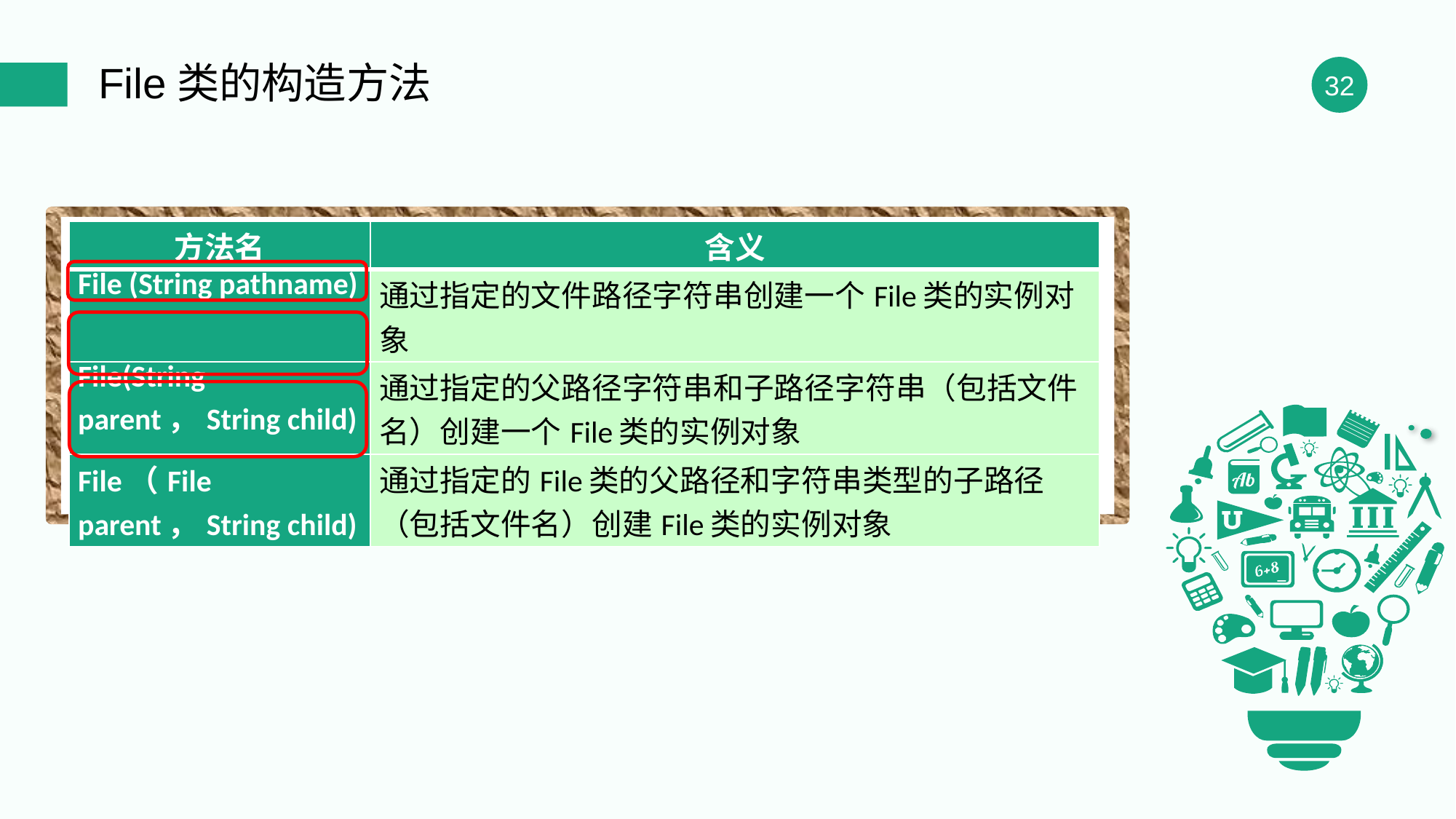

File类的构造方法

| 方法名 | 含义 |
| --- | --- |
| File (String pathname) | 通过指定的文件路径字符串创建一个File类的实例对象 |
| File(String parent，String child) | 通过指定的父路径字符串和子路径字符串（包括文件名）创建一个File类的实例对象 |
| File（File parent，String child) | 通过指定的File类的父路径和字符串类型的子路径（包括文件名）创建File类的实例对象 |